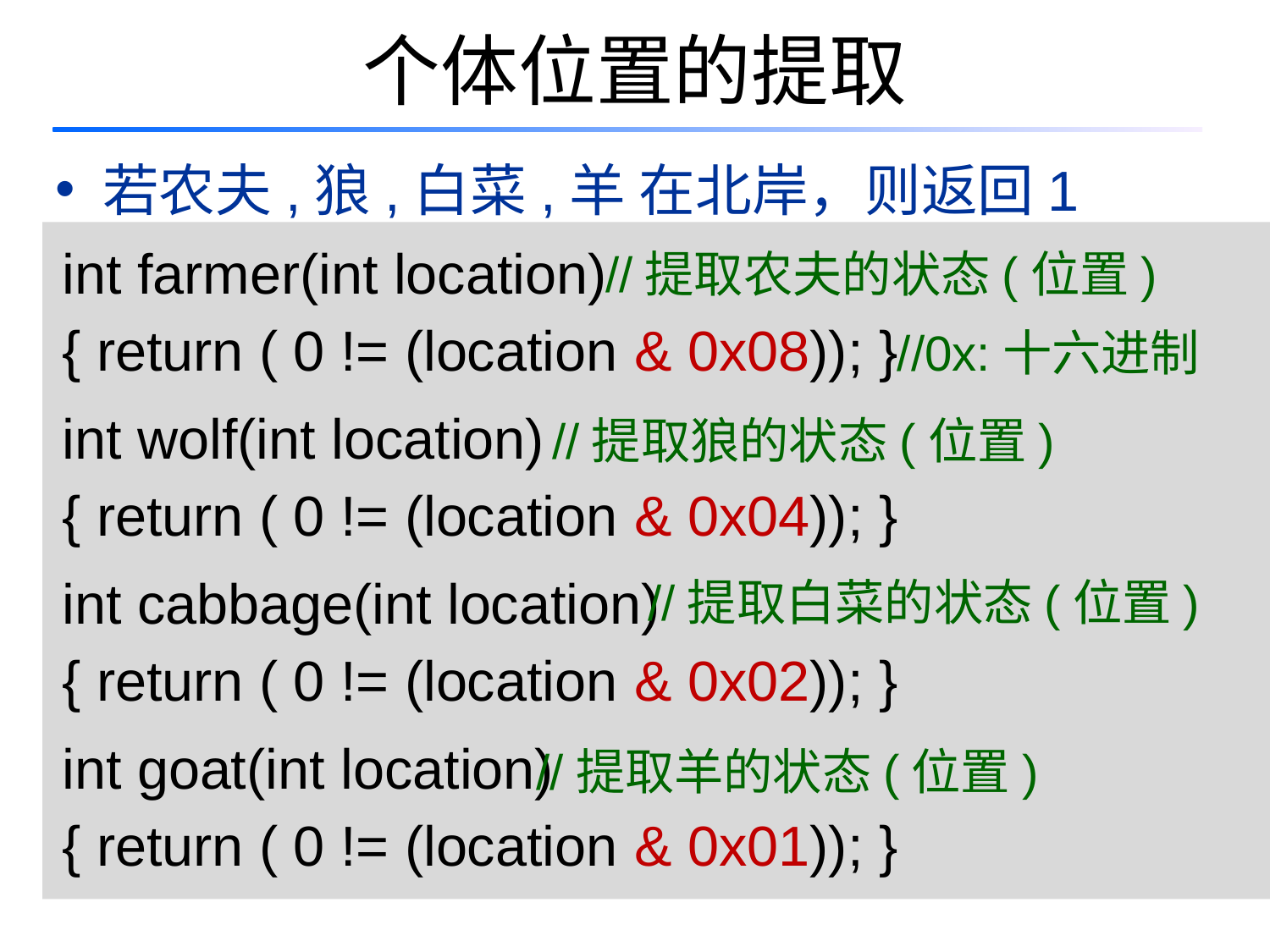

# 个体位置的提取

若农夫,狼,白菜,羊 在北岸，则返回1
int farmer(int location)
{ return ( 0 != (location & 0x08)); }
int wolf(int location)
{ return ( 0 != (location & 0x04)); }
int cabbage(int location)
{ return ( 0 != (location & 0x02)); }
int goat(int location)
{ return ( 0 != (location & 0x01)); }
//提取农夫的状态(位置)
//0x:十六进制
//提取狼的状态(位置)
//提取白菜的状态(位置)
//提取羊的状态(位置)